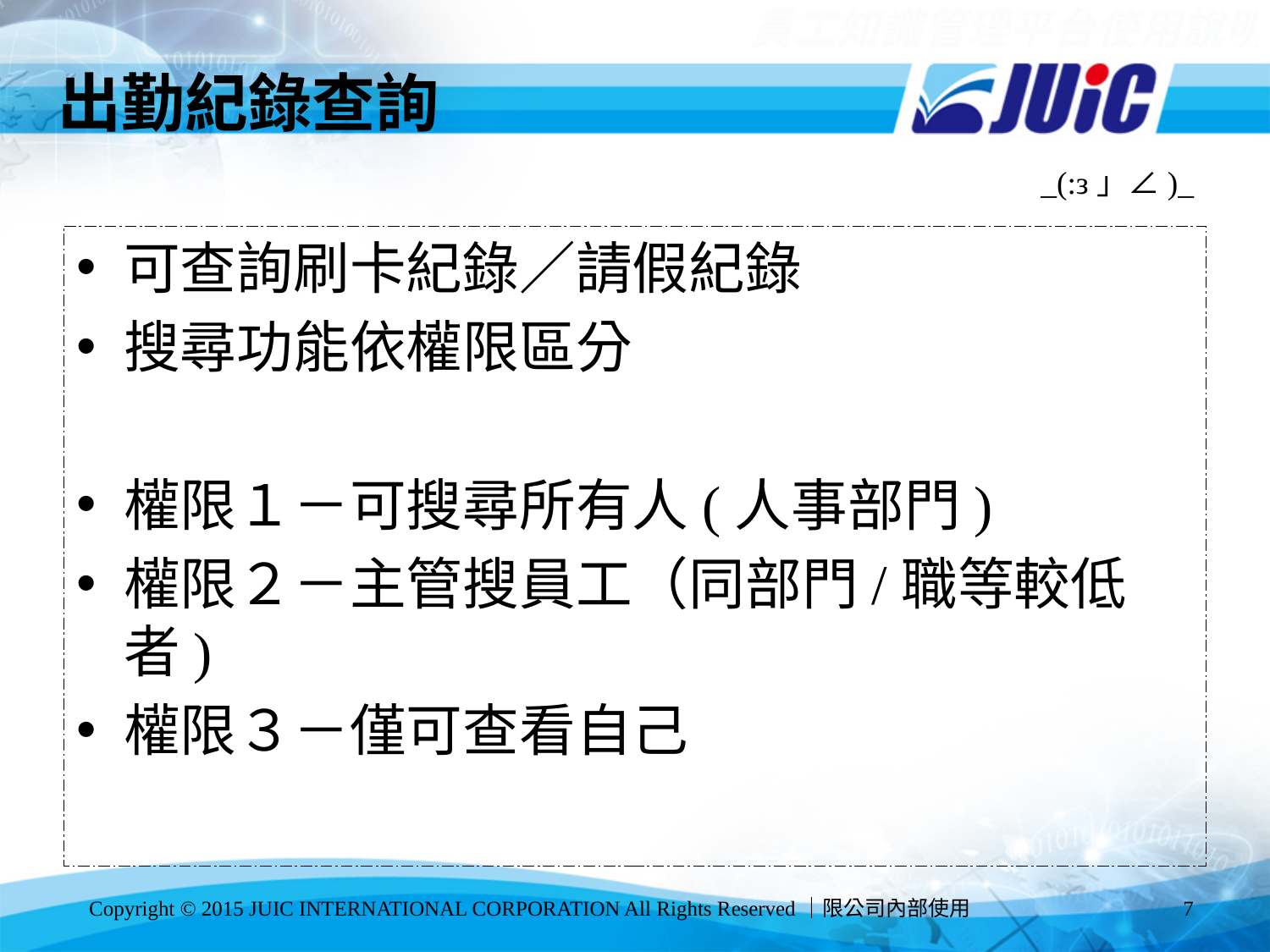

# 出勤紀錄查詢
_(:з」∠)_
可查詢刷卡紀錄／請假紀錄
搜尋功能依權限區分

權限１－可搜尋所有人(人事部門)
權限２－主管搜員工（同部門/職等較低者)
權限３－僅可查看自己

Copyright © 2015 JUIC INTERNATIONAL CORPORATION All Rights Reserved｜限公司內部使用
7